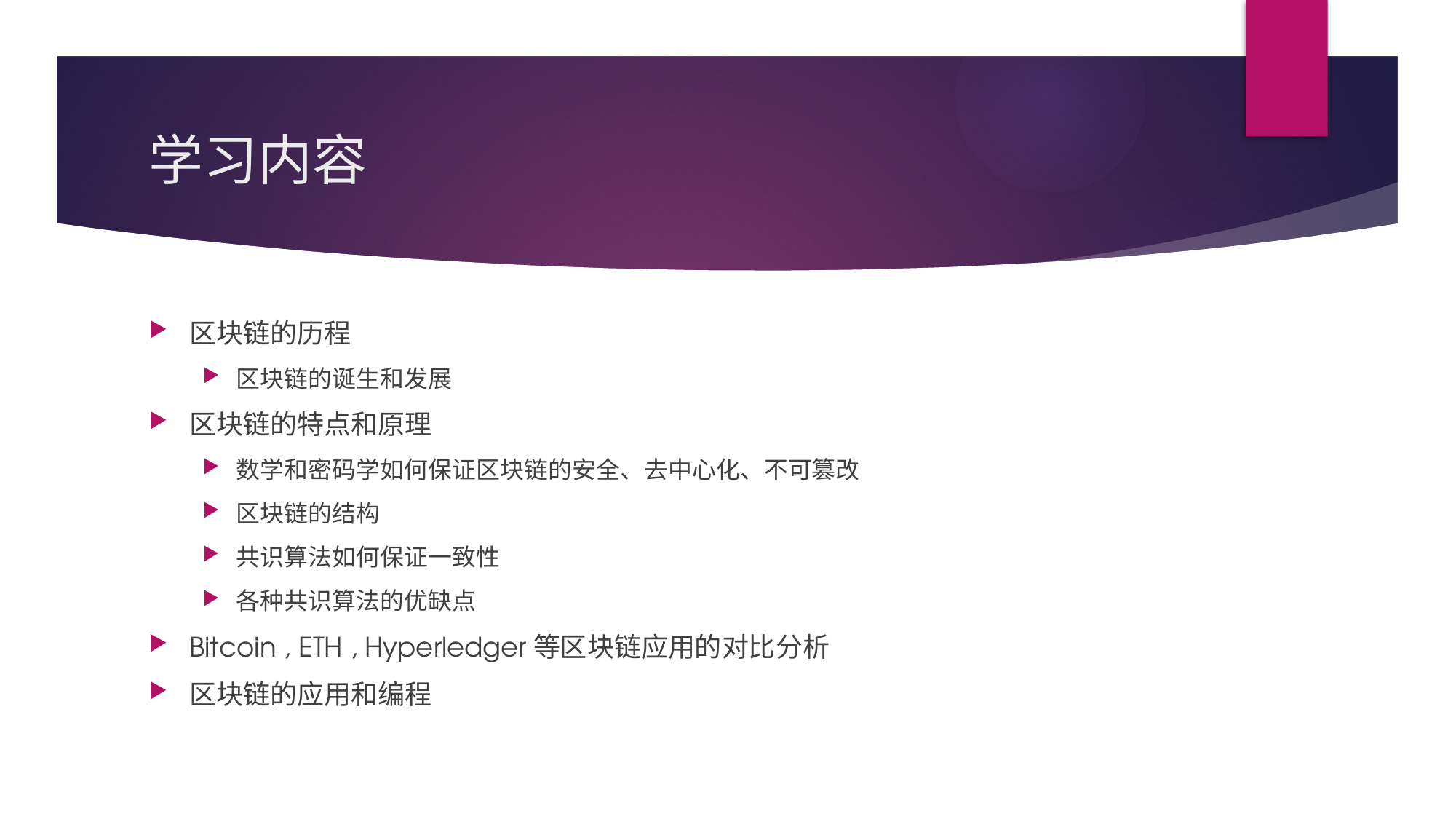

# 学习内容
区块链的历程
区块链的诞生和发展
区块链的特点和原理
数学和密码学如何保证区块链的安全、去中心化、不可篡改
区块链的结构
共识算法如何保证一致性
各种共识算法的优缺点
Bitcoin , ETH , Hyperledger等区块链应用的对比分析
区块链的应用和编程